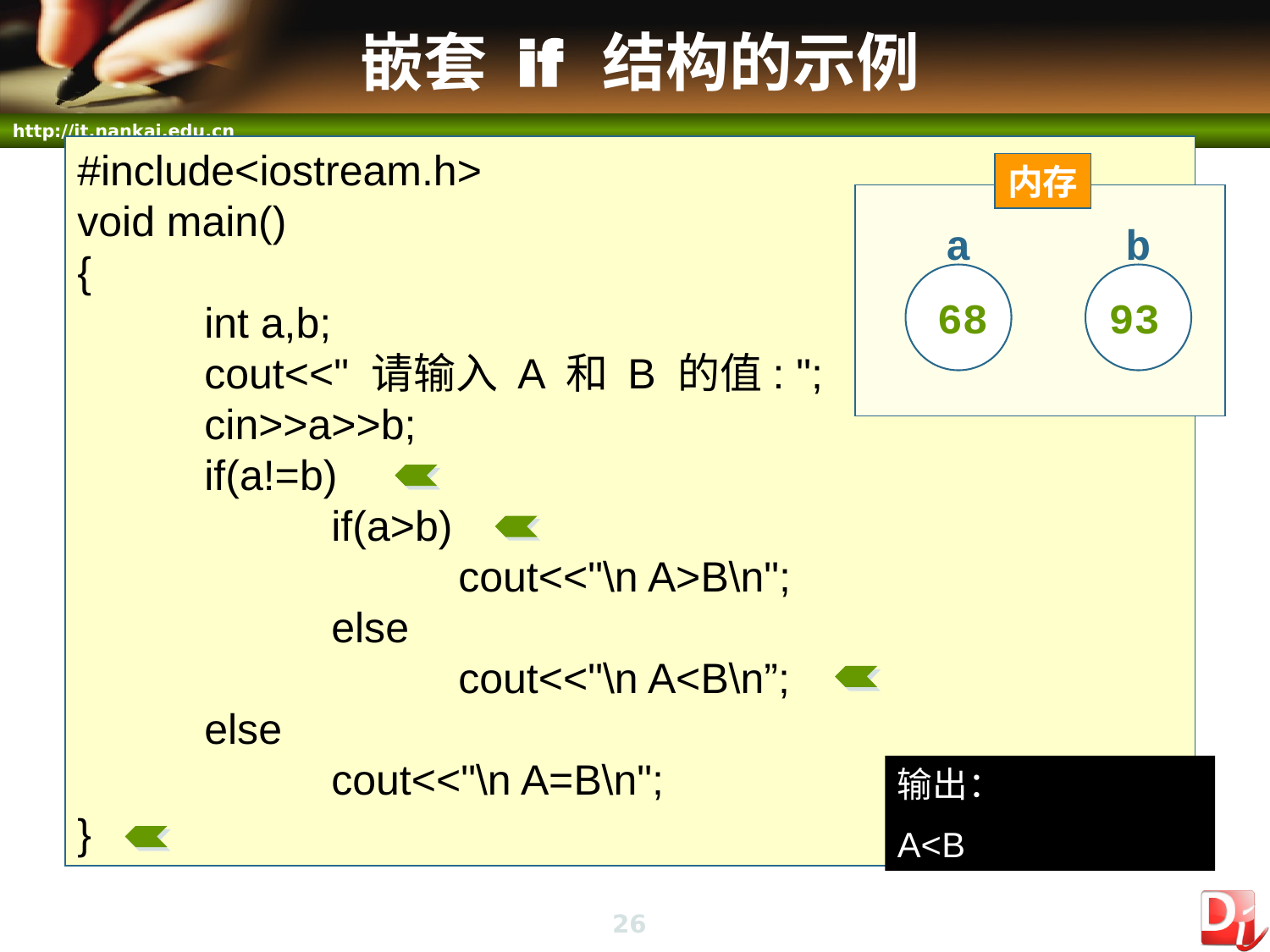

# 嵌套 if 结构的示例
#include<iostream.h>
void main()
{
	int a,b;
	cout<<" 请输入 A 和 B 的值: ";
	cin>>a>>b;
	if(a!=b)
		if(a>b)
			cout<<"\n A>B\n";
		else
			cout<<"\n A<B\n”;
	else
		cout<<"\n A=B\n";
}
内存

a

b

68
93

输出：
A<B

26